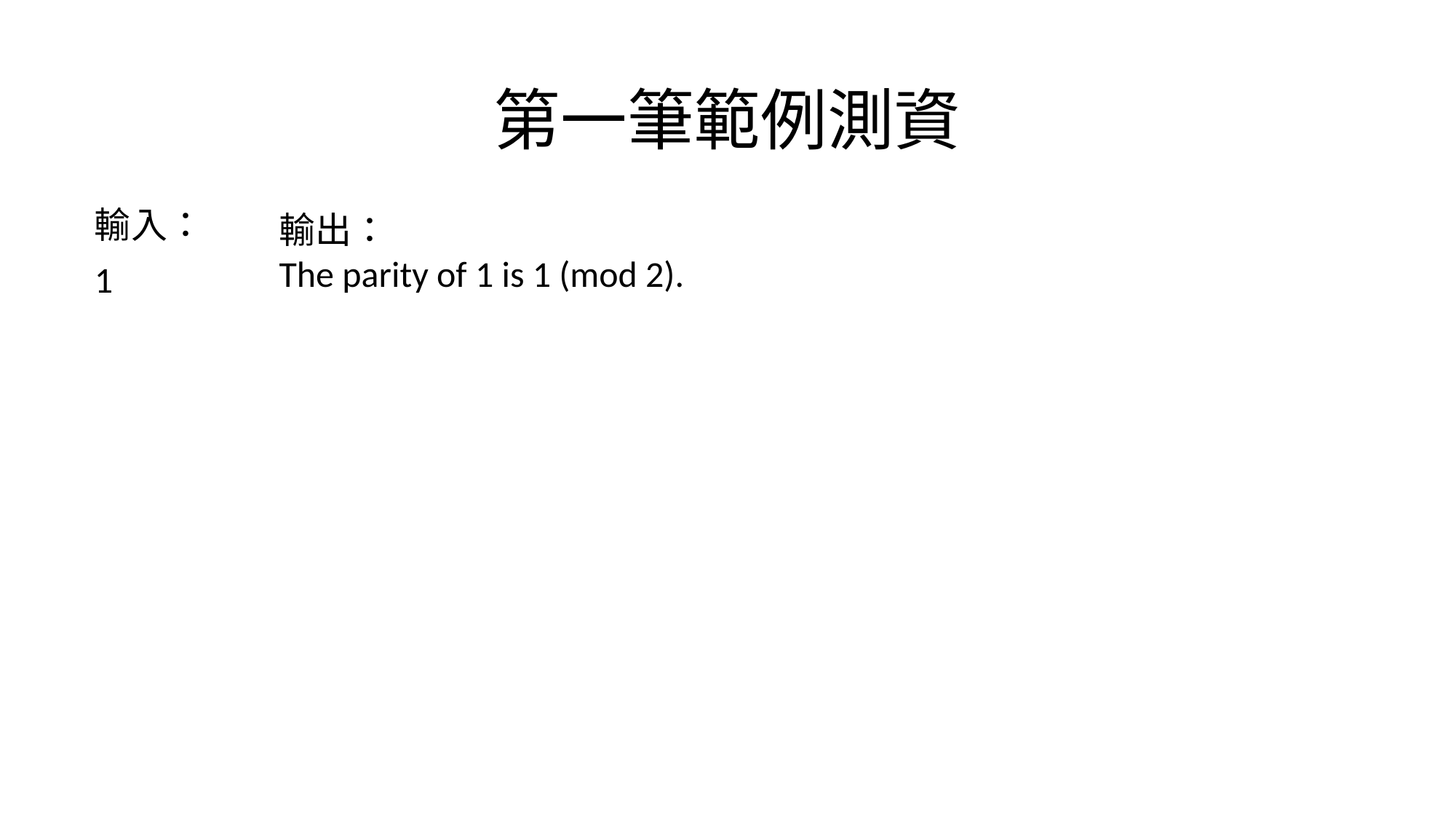

# 第一筆範例測資
輸入：
1

輸出：
The parity of 1 is 1 (mod 2).